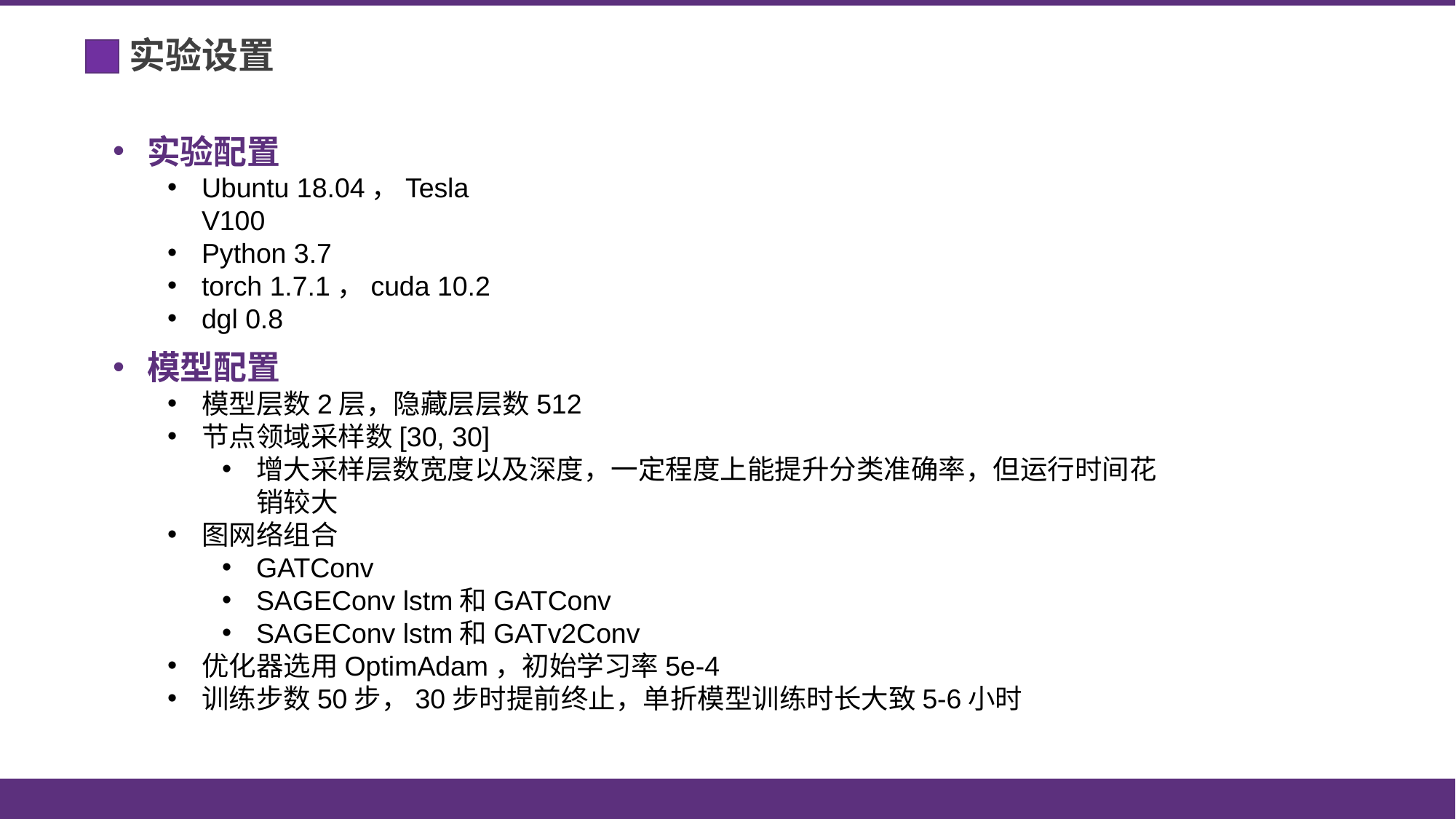

实验设置

实验配置
Ubuntu 18.04，Tesla V100
Python 3.7
torch 1.7.1，cuda 10.2
dgl 0.8
模型配置
模型层数2层，隐藏层层数512
节点领域采样数[30, 30]
增大采样层数宽度以及深度，一定程度上能提升分类准确率，但运行时间花销较大
图网络组合
GATConv
SAGEConv lstm和GATConv
SAGEConv lstm和GATv2Conv
优化器选用OptimAdam，初始学习率5e-4
训练步数50步，30步时提前终止，单折模型训练时长大致5-6小时